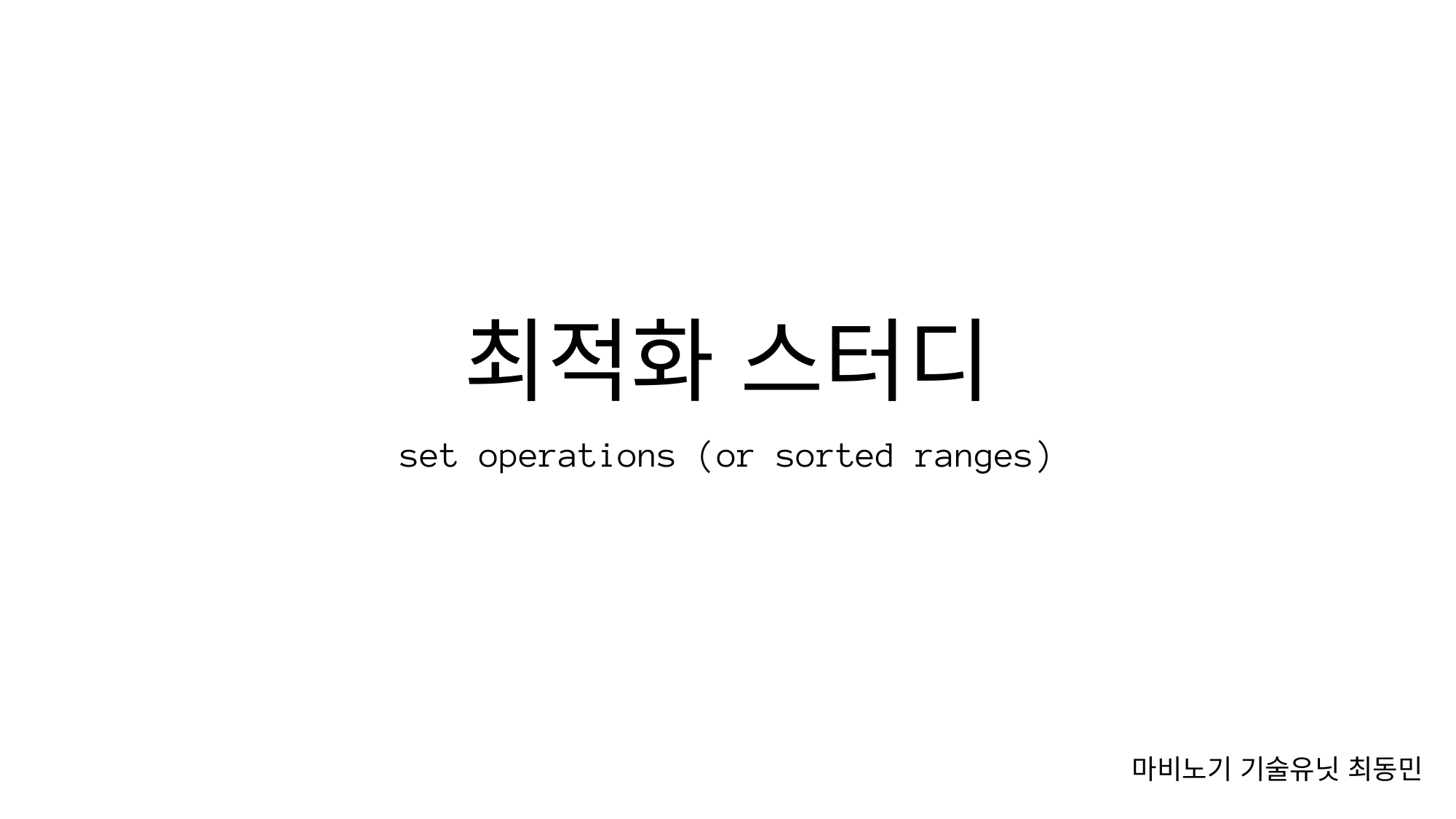

# 최적화 스터디
set operations (or sorted ranges)
마비노기 기술유닛 최동민